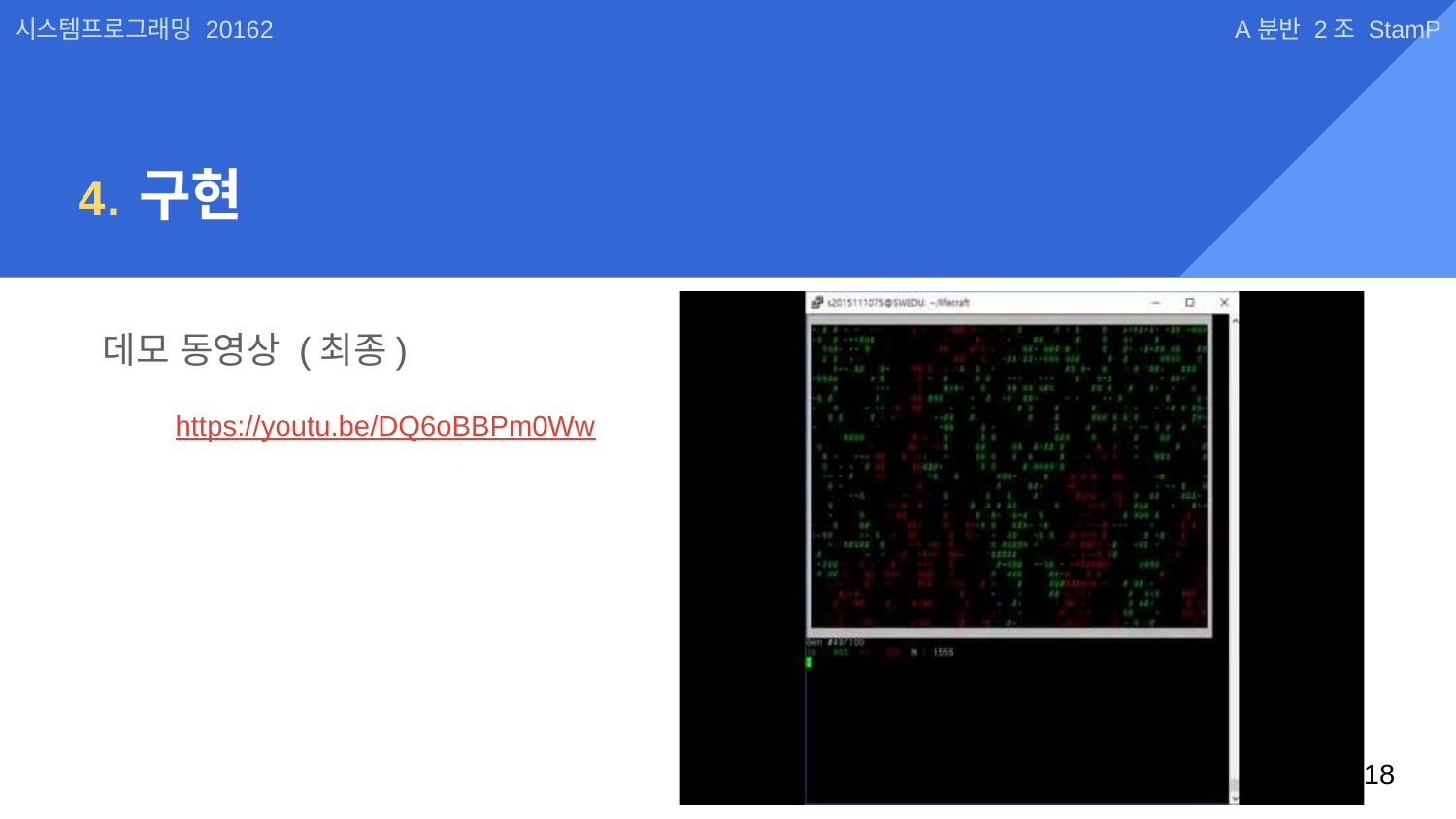

# 구현

데모 동영상 (최종)
https://youtu.be/DQ6oBBPm0Ww
18